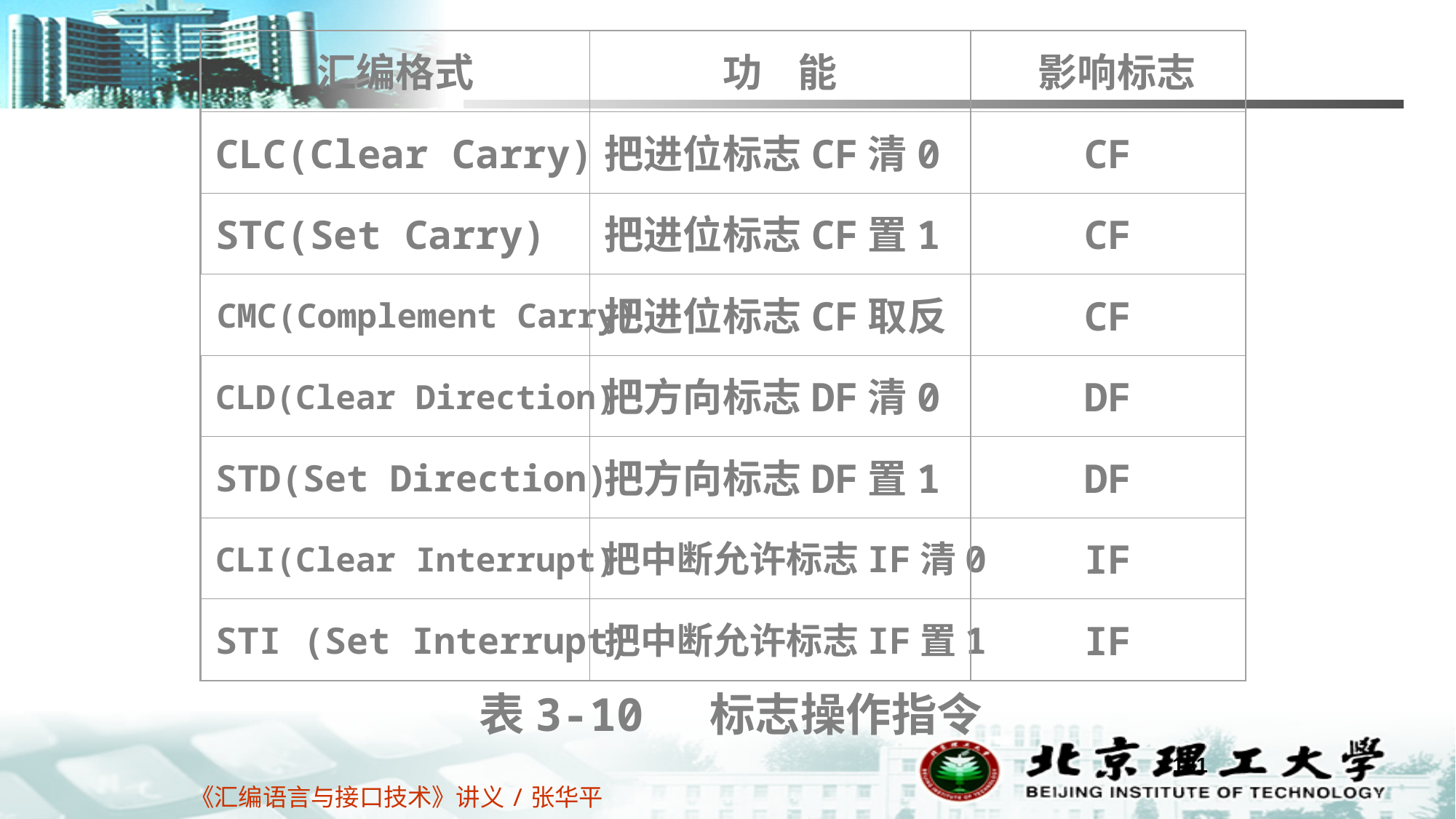

汇编格式

功    能

 影响标志

CLC(Clear Carry)

把进位标志CF清0

CF

STC(Set Carry)

把进位标志CF置1

CF

CMC(Complement Carry)

把进位标志CF取反

CF

CLD(Clear Direction)

把方向标志DF清0

DF

STD(Set Direction)

把方向标志DF置1

DF

CLI(Clear Interrupt)

把中断允许标志IF清0

IF

STI (Set Interrupt)

把中断允许标志IF置1

IF
表3-10  标志操作指令
181